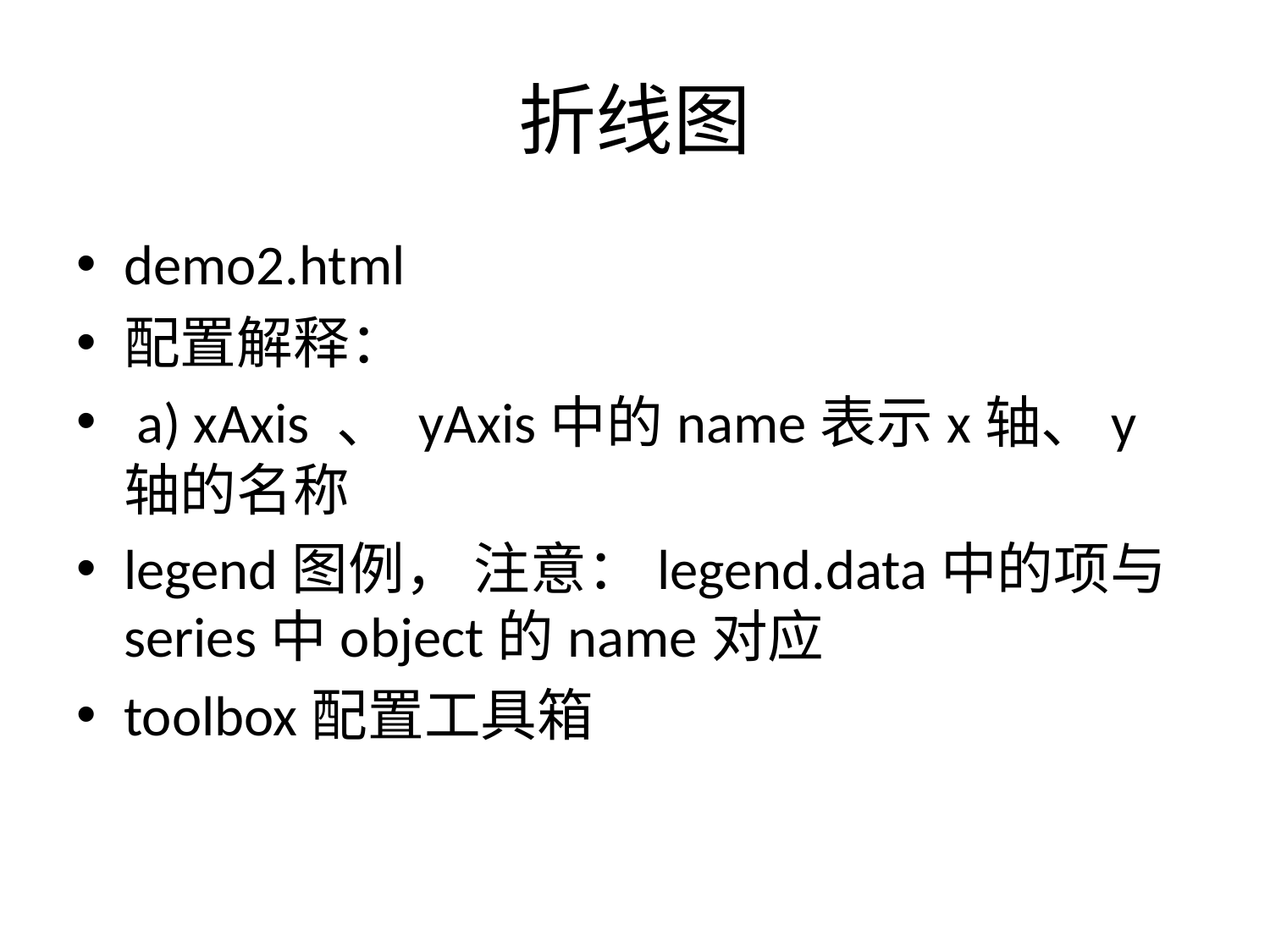

# 折线图
demo2.html
配置解释：
 a) xAxis 、 yAxis中的name表示x轴、y轴的名称
legend图例， 注意：legend.data中的项与series中object的name对应
toolbox配置工具箱